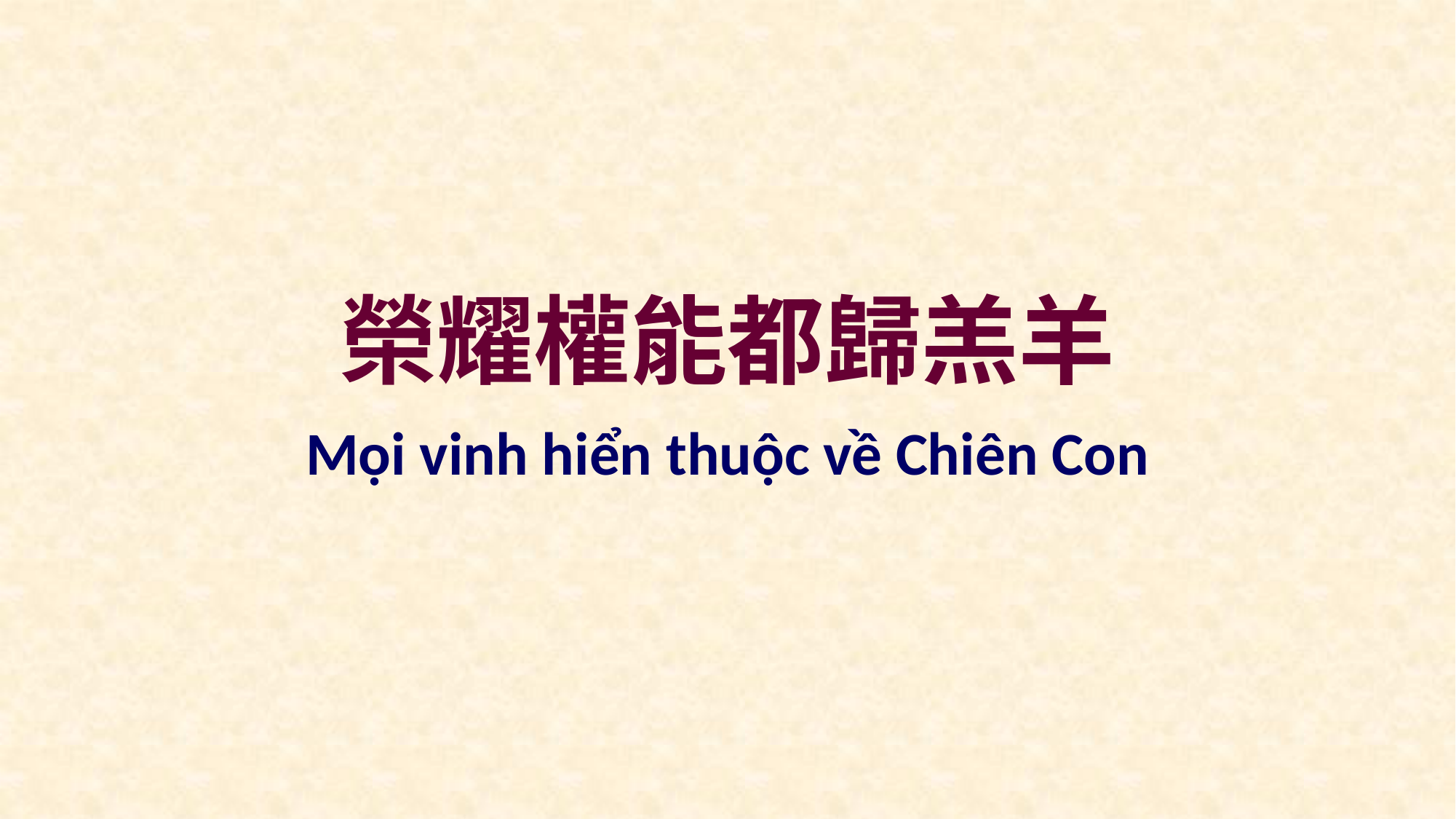

榮耀權能都歸羔羊
Mọi vinh hiển thuộc về Chiên Con